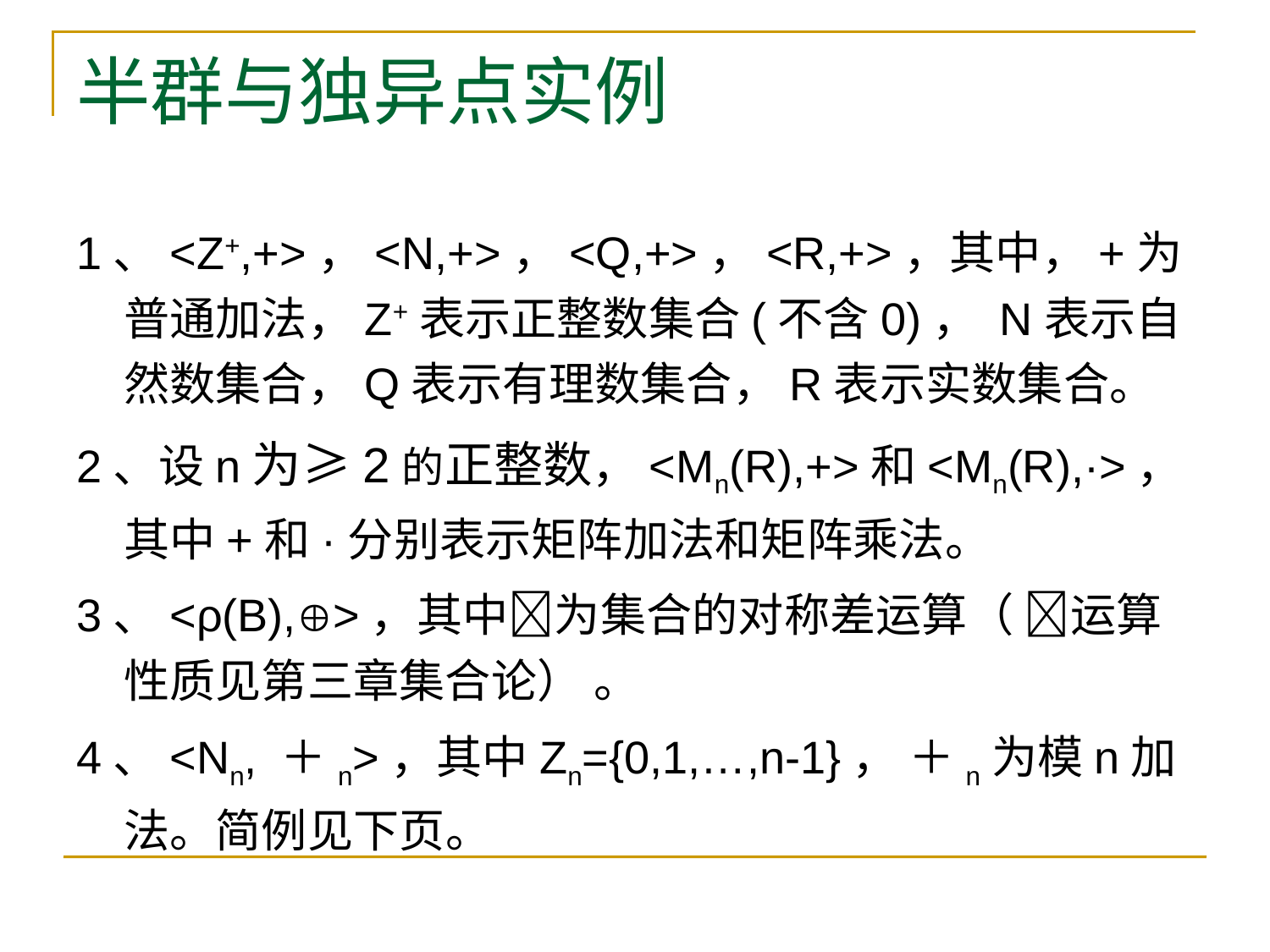

# 半群与独异点实例
1、<Z+,+>，<N,+>，<Q,+>，<R,+>，其中，+为普通加法，Z+表示正整数集合(不含0)， N表示自然数集合，Q表示有理数集合，R表示实数集合。
2、设n为≥2的正整数，<Mn(R),+>和<Mn(R),·>，其中+和·分别表示矩阵加法和矩阵乘法。
3、<ρ(B),⊕>，其中⊕为集合的对称差运算（ ⊕运算性质见第三章集合论） 。
4、<Nn, ＋n>，其中Zn={0,1,…,n-1}， ＋n为模n加法。简例见下页。